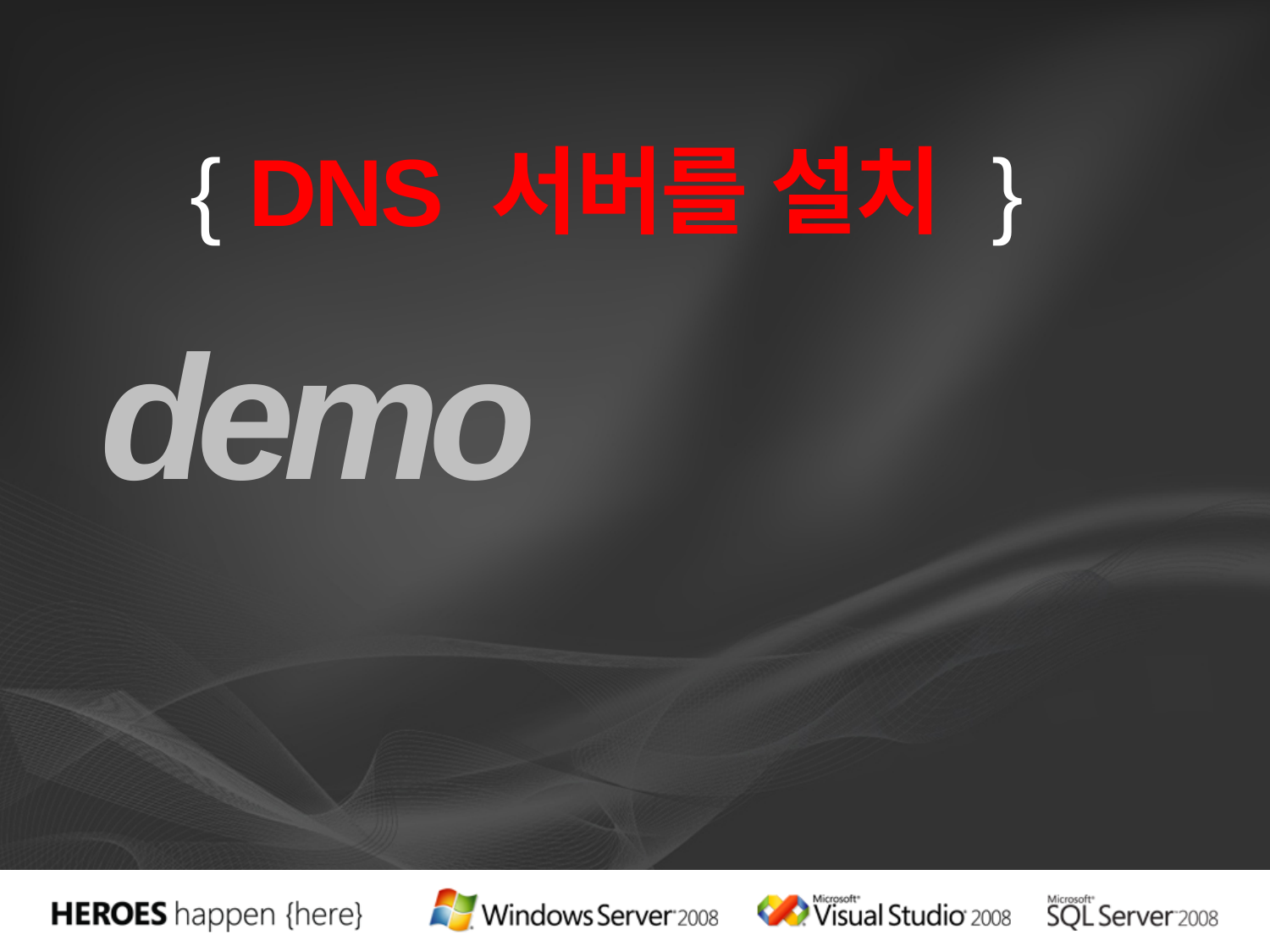

# { DNS 서버를 설치 }
demo